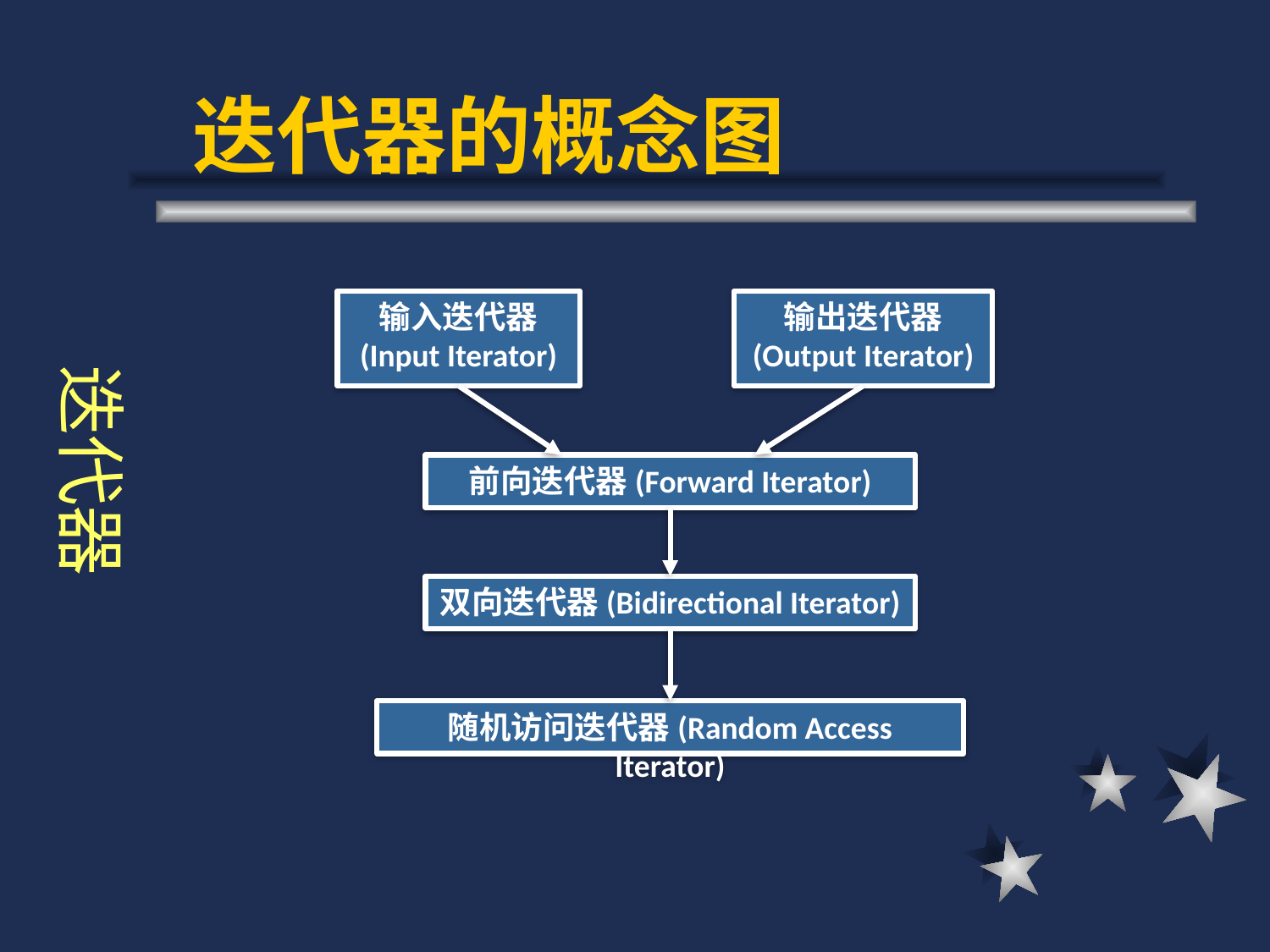

# 迭代器的概念图
迭代器
输入迭代器
(Input Iterator)
输出迭代器
(Output Iterator)
前向迭代器(Forward Iterator)
双向迭代器(Bidirectional Iterator)
随机访问迭代器(Random Access Iterator)
10